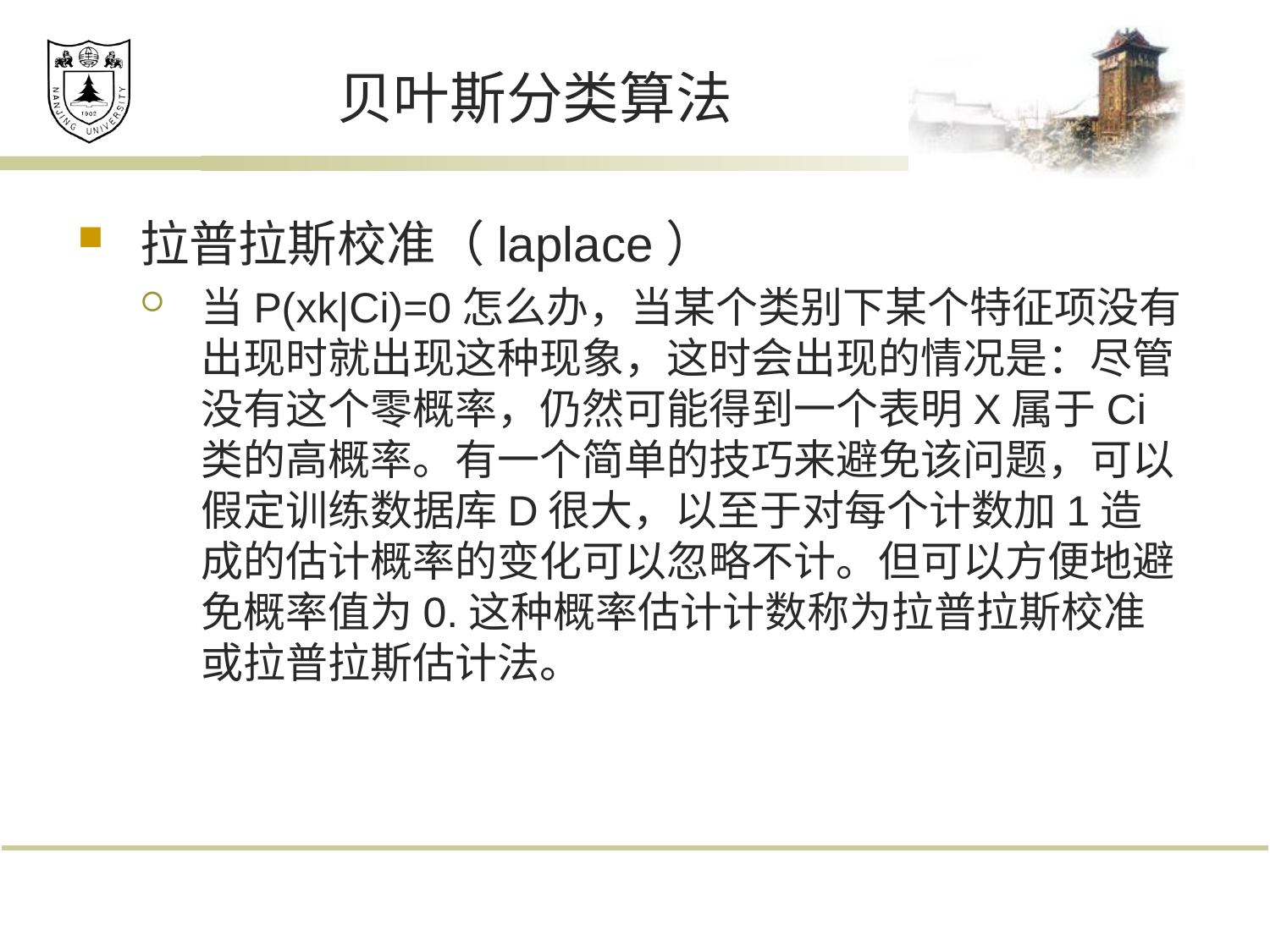

# 贝叶斯分类算法
拉普拉斯校准（laplace）
当P(xk|Ci)=0怎么办，当某个类别下某个特征项没有出现时就出现这种现象，这时会出现的情况是：尽管没有这个零概率，仍然可能得到一个表明X属于Ci类的高概率。有一个简单的技巧来避免该问题，可以假定训练数据库D很大，以至于对每个计数加1造成的估计概率的变化可以忽略不计。但可以方便地避免概率值为0.这种概率估计计数称为拉普拉斯校准或拉普拉斯估计法。